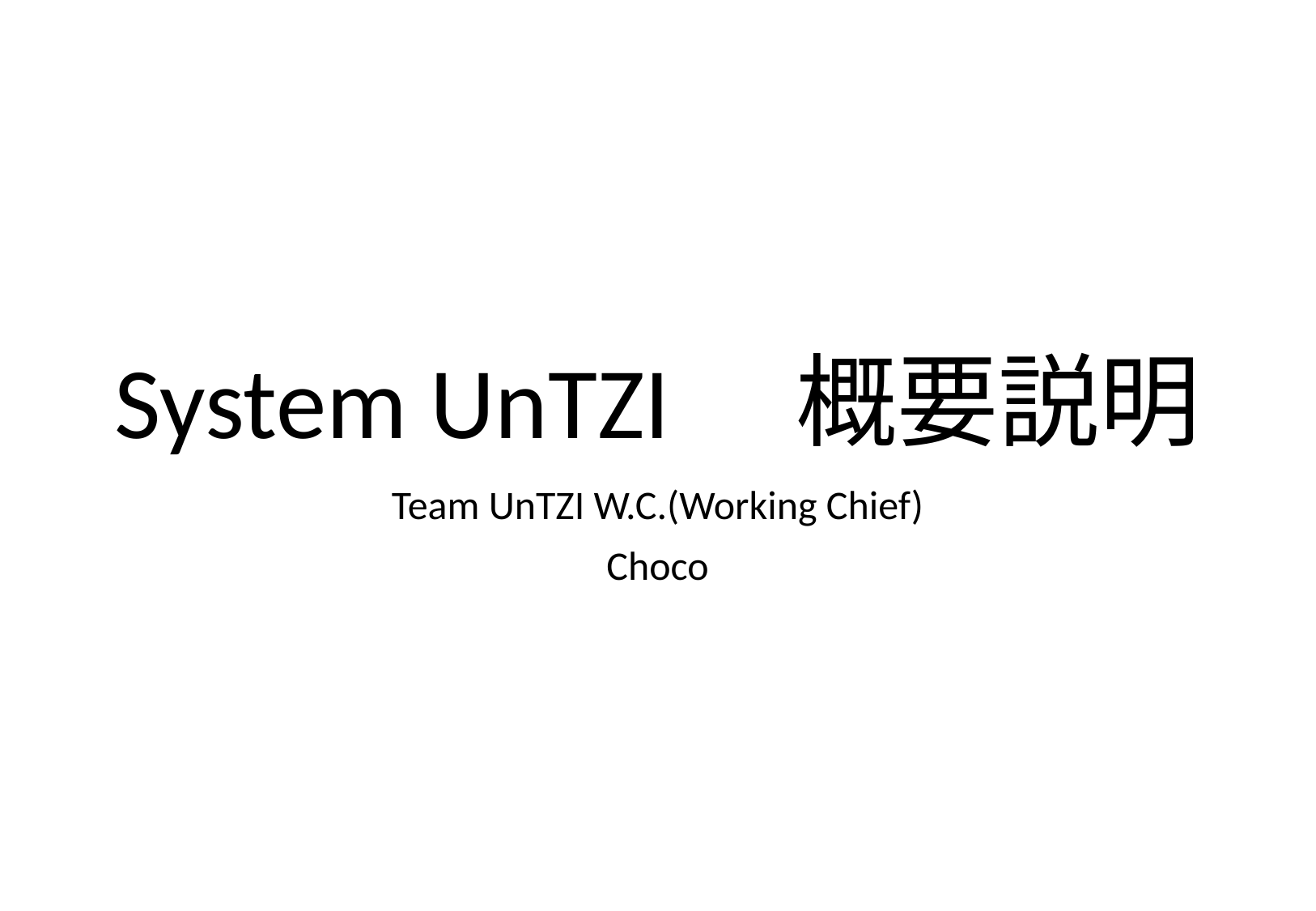

# System UnTZI　概要説明
Team UnTZI W.C.(Working Chief)
Choco